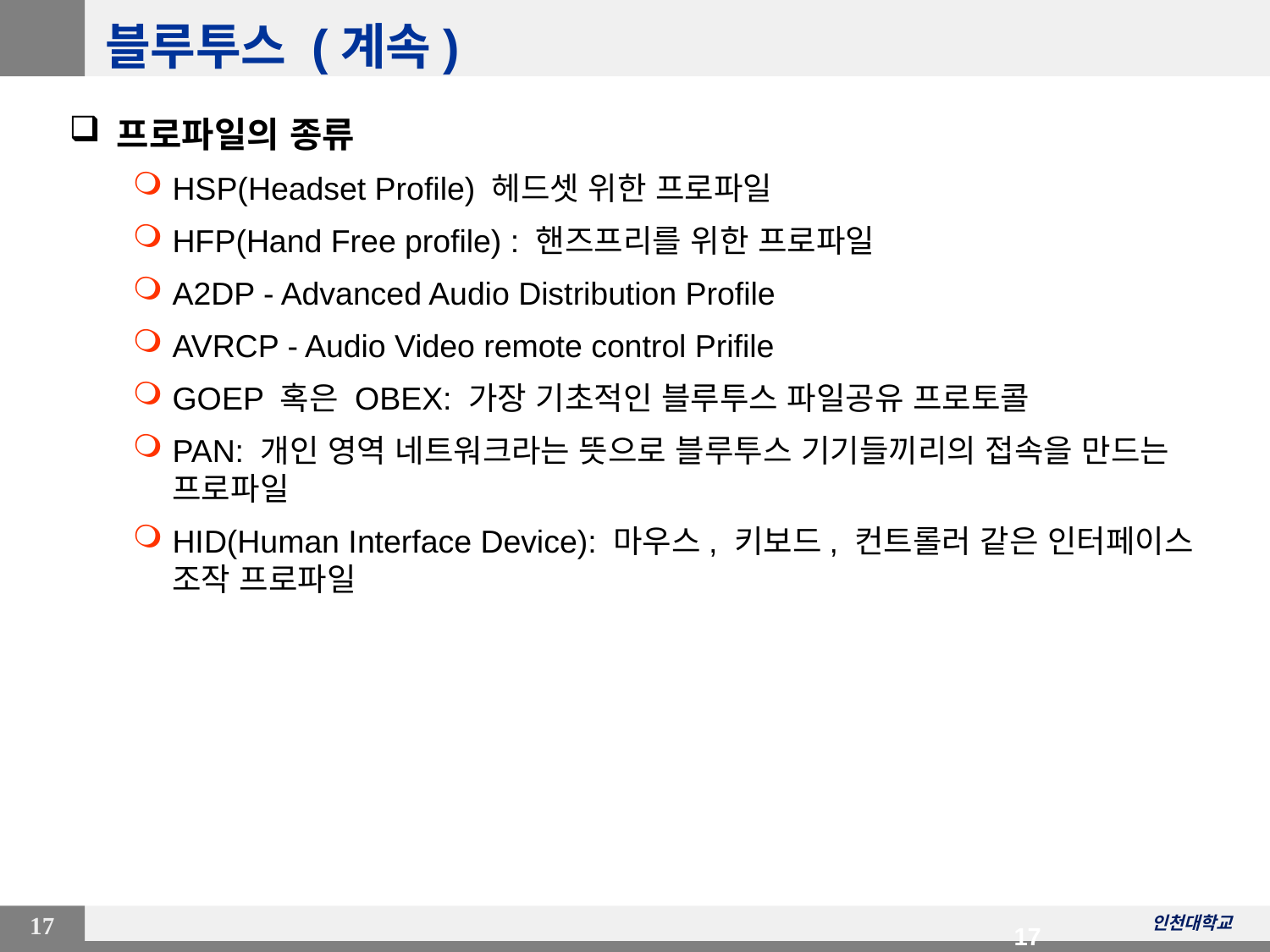

# 블루투스 (계속)
프로파일의 종류
HSP(Headset Profile) 헤드셋 위한 프로파일
HFP(Hand Free profile) : 핸즈프리를 위한 프로파일
A2DP - Advanced Audio Distribution Profile
AVRCP - Audio Video remote control Prifile
GOEP 혹은 OBEX: 가장 기초적인 블루투스 파일공유 프로토콜
PAN: 개인 영역 네트워크라는 뜻으로 블루투스 기기들끼리의 접속을 만드는 프로파일
HID(Human Interface Device): 마우스, 키보드, 컨트롤러 같은 인터페이스 조작 프로파일

17